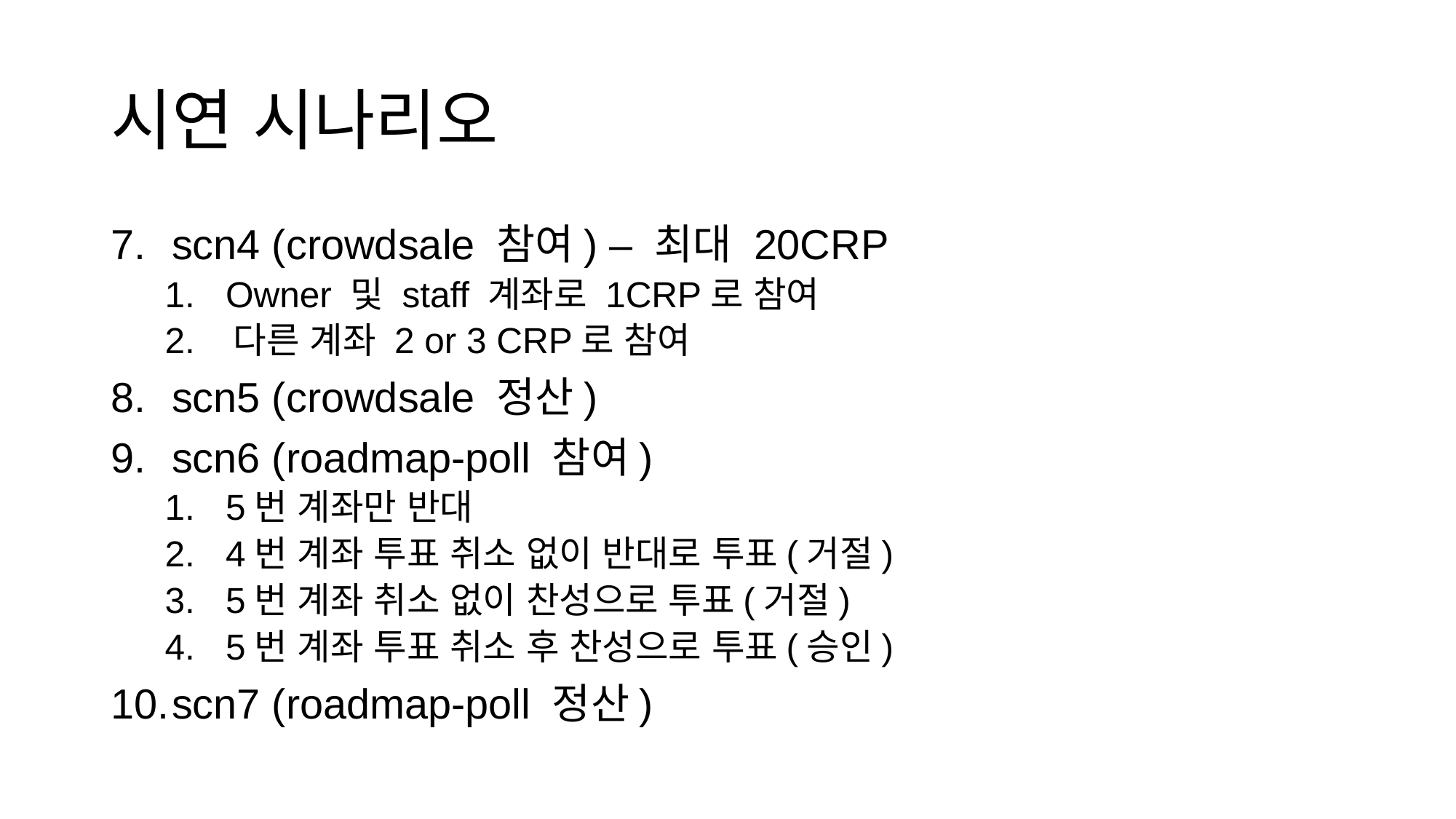

# 시연 시나리오
scn4 (crowdsale 참여) – 최대 20CRP
Owner 및 staff 계좌로 1CRP로 참여
2.   다른 계좌 2 or 3 CRP로 참여
scn5 (crowdsale 정산)
scn6 (roadmap-poll 참여)
5번 계좌만 반대
4번 계좌 투표 취소 없이 반대로 투표(거절)
5번 계좌 취소 없이 찬성으로 투표(거절)
5번 계좌 투표 취소 후 찬성으로 투표(승인)
scn7 (roadmap-poll 정산)